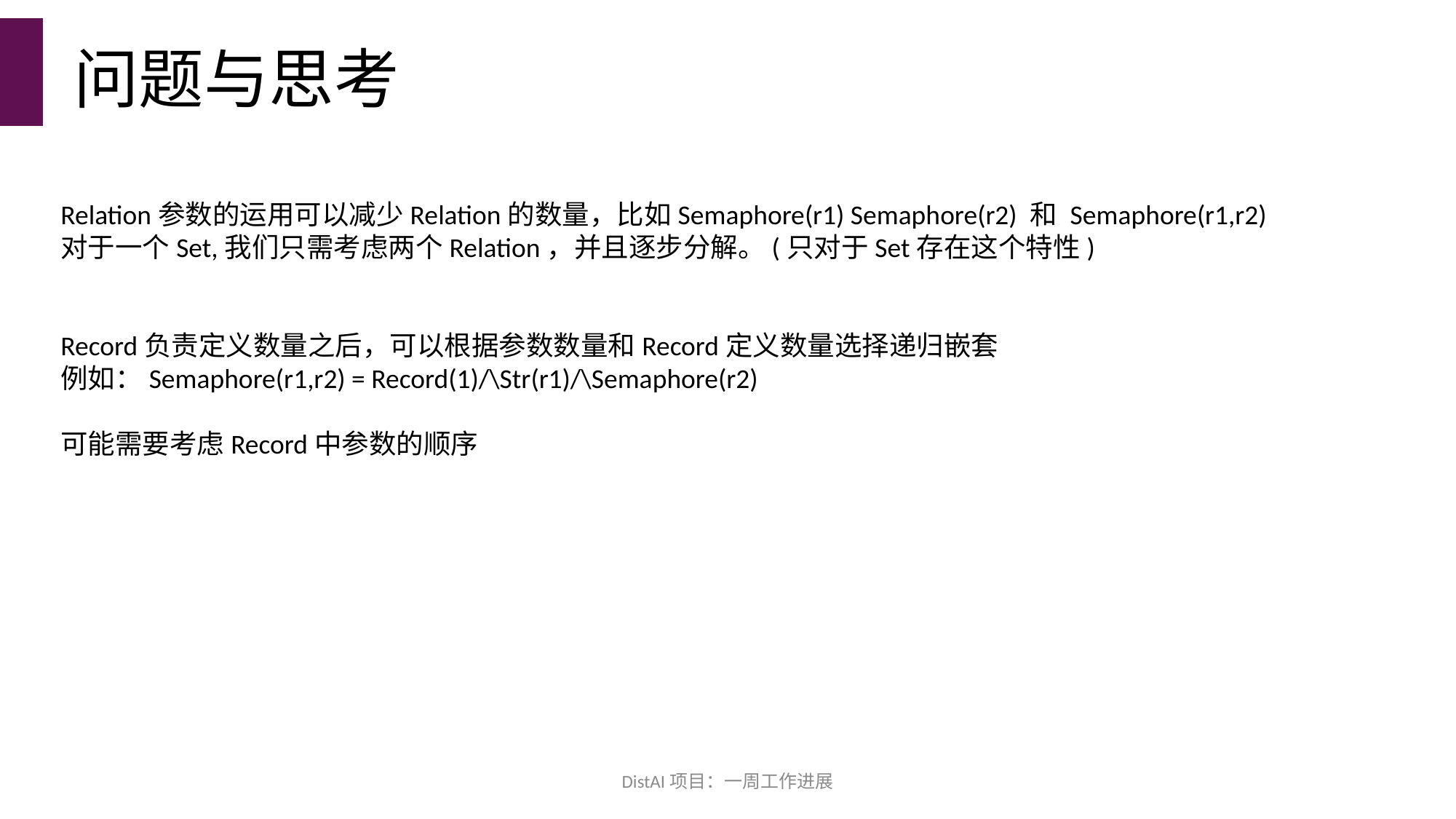

# 问题与思考
Relation参数的运用可以减少Relation的数量，比如Semaphore(r1) Semaphore(r2) 和 Semaphore(r1,r2)
对于一个Set,我们只需考虑两个Relation，并且逐步分解。(只对于Set存在这个特性)

Record负责定义数量之后，可以根据参数数量和Record定义数量选择递归嵌套
例如：Semaphore(r1,r2) = Record(1)/\Str(r1)/\Semaphore(r2)

可能需要考虑Record中参数的顺序

DistAI项目：一周工作进展
4